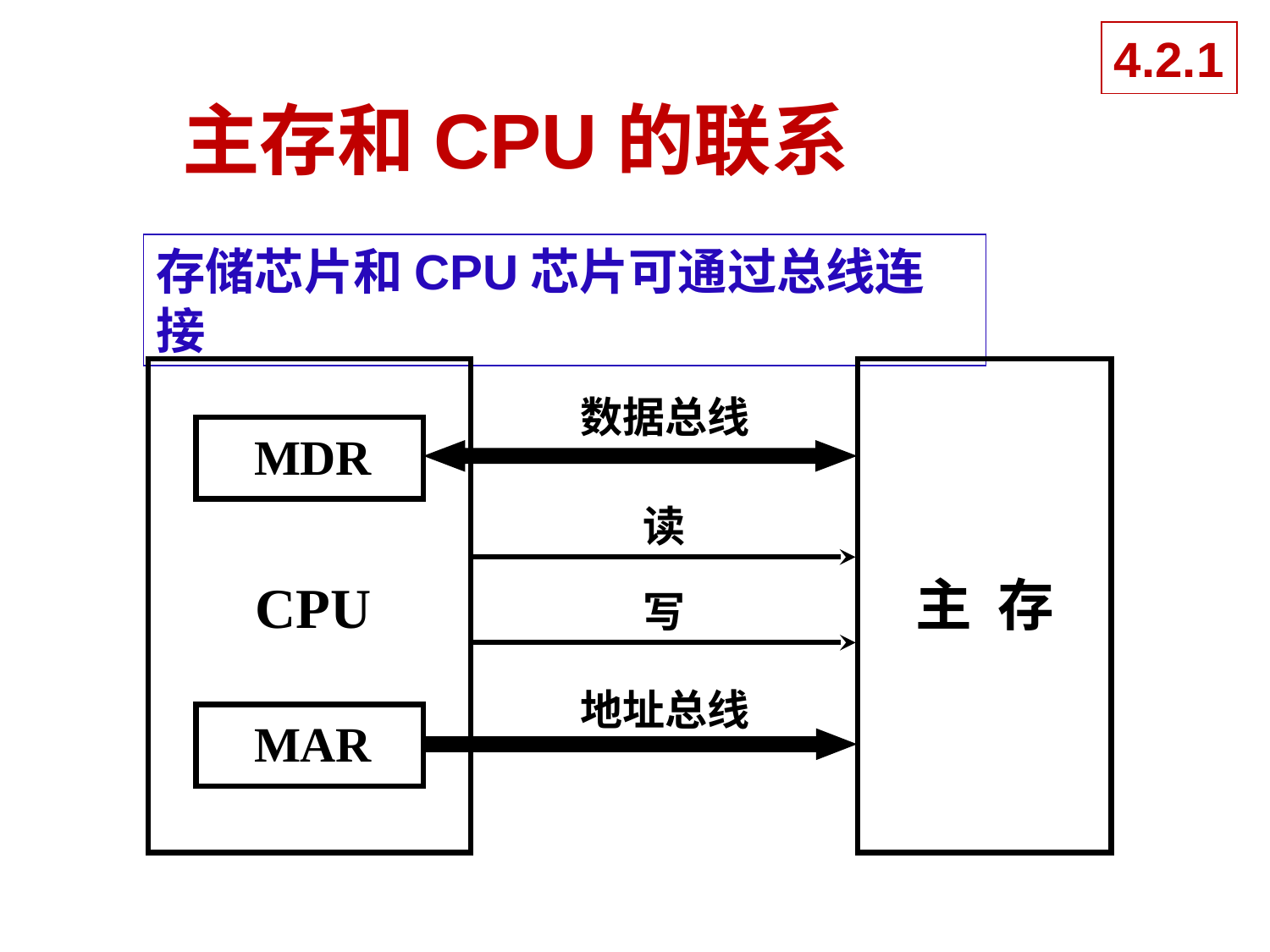

4.2.1
# 主存和CPU的联系

存储芯片和CPU芯片可通过总线连接

主  存
数据总线

MDR
读

CPU
写

地址总线

MAR